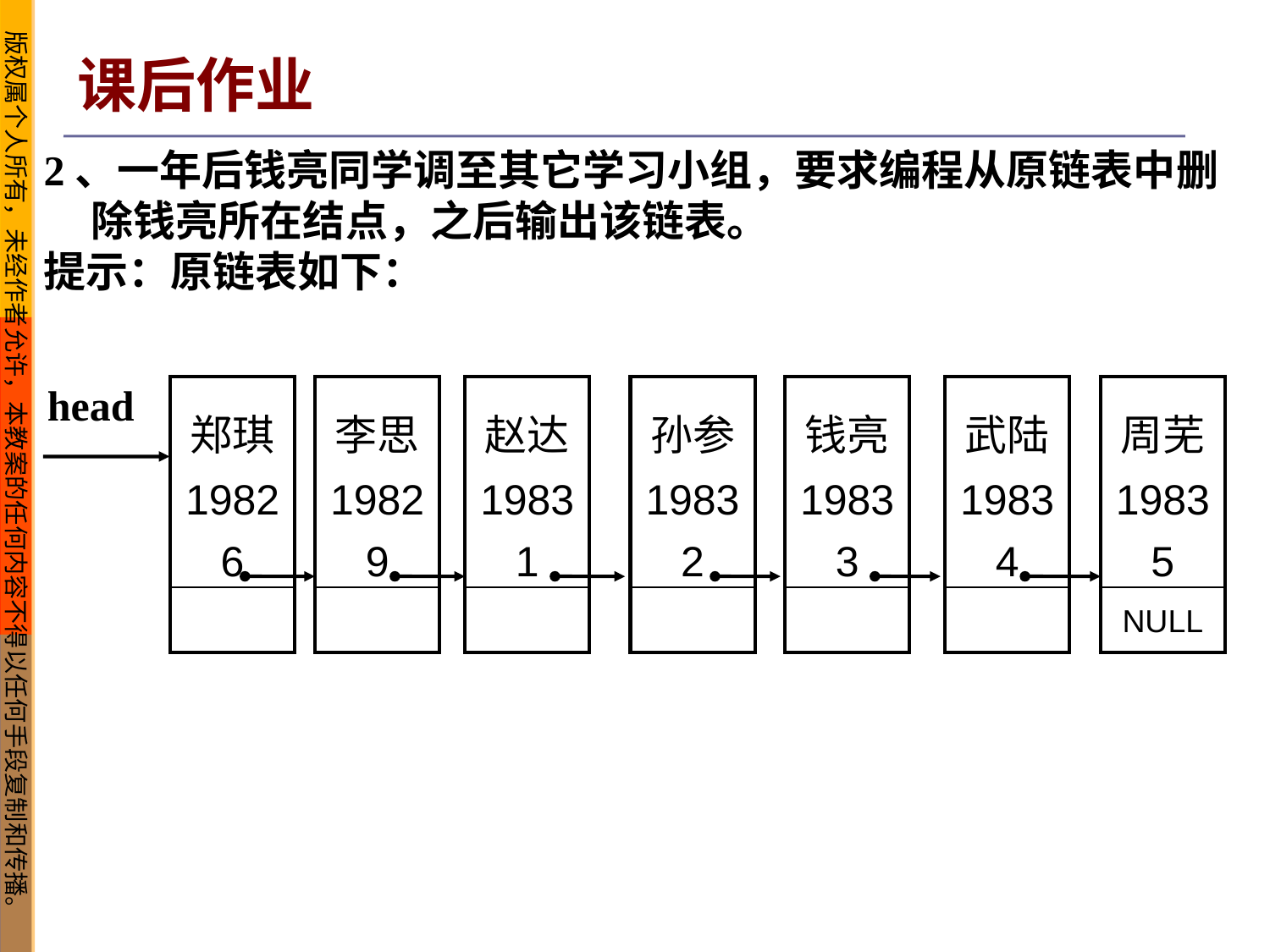

课后作业
2、一年后钱亮同学调至其它学习小组，要求编程从原链表中删除钱亮所在结点，之后输出该链表。
提示：原链表如下：
head
| 郑琪 1982 6 |
| --- |
|  |
| 李思 1982 9 |
| --- |
|  |
| 赵达 1983 1 |
| --- |
|  |
| 孙参 1983 2 |
| --- |
|  |
| 钱亮 1983 3 |
| --- |
|  |
| 武陆 1983 4 |
| --- |
|  |
| 周芜 1983 5 |
| --- |
| NULL |